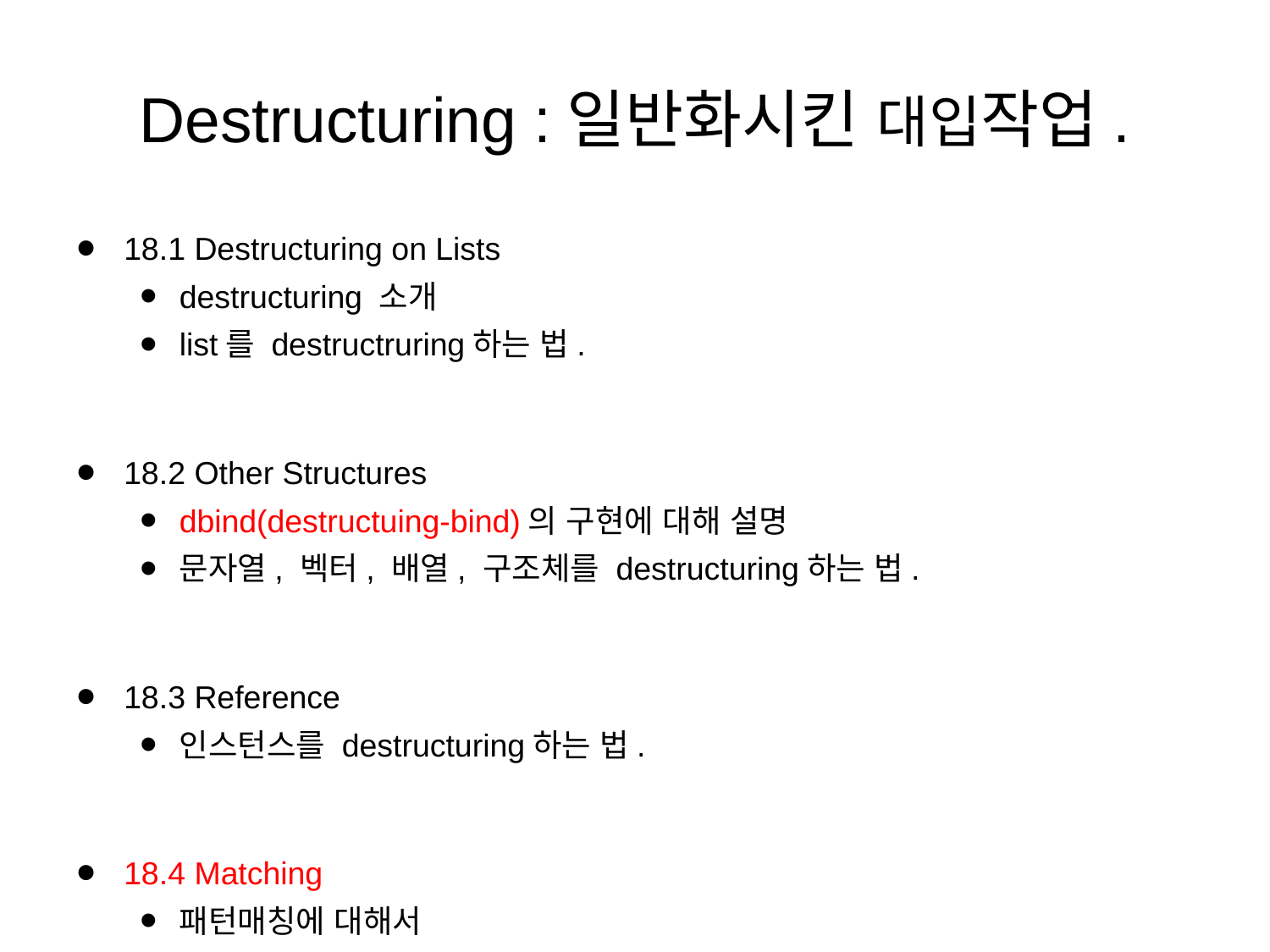

# Destructuring :일반화시킨 대입작업.
18.1 Destructuring on Lists
destructuring 소개
list를 destructruring하는 법.

18.2 Other Structures
dbind(destructuing-bind)의 구현에 대해 설명
문자열, 벡터, 배열, 구조체를 destructuring하는 법.

18.3 Reference
인스턴스를 destructuring하는 법.

18.4 Matching
패턴매칭에 대해서
if-match구현(1, 2) 및 활용에 대해 설명.